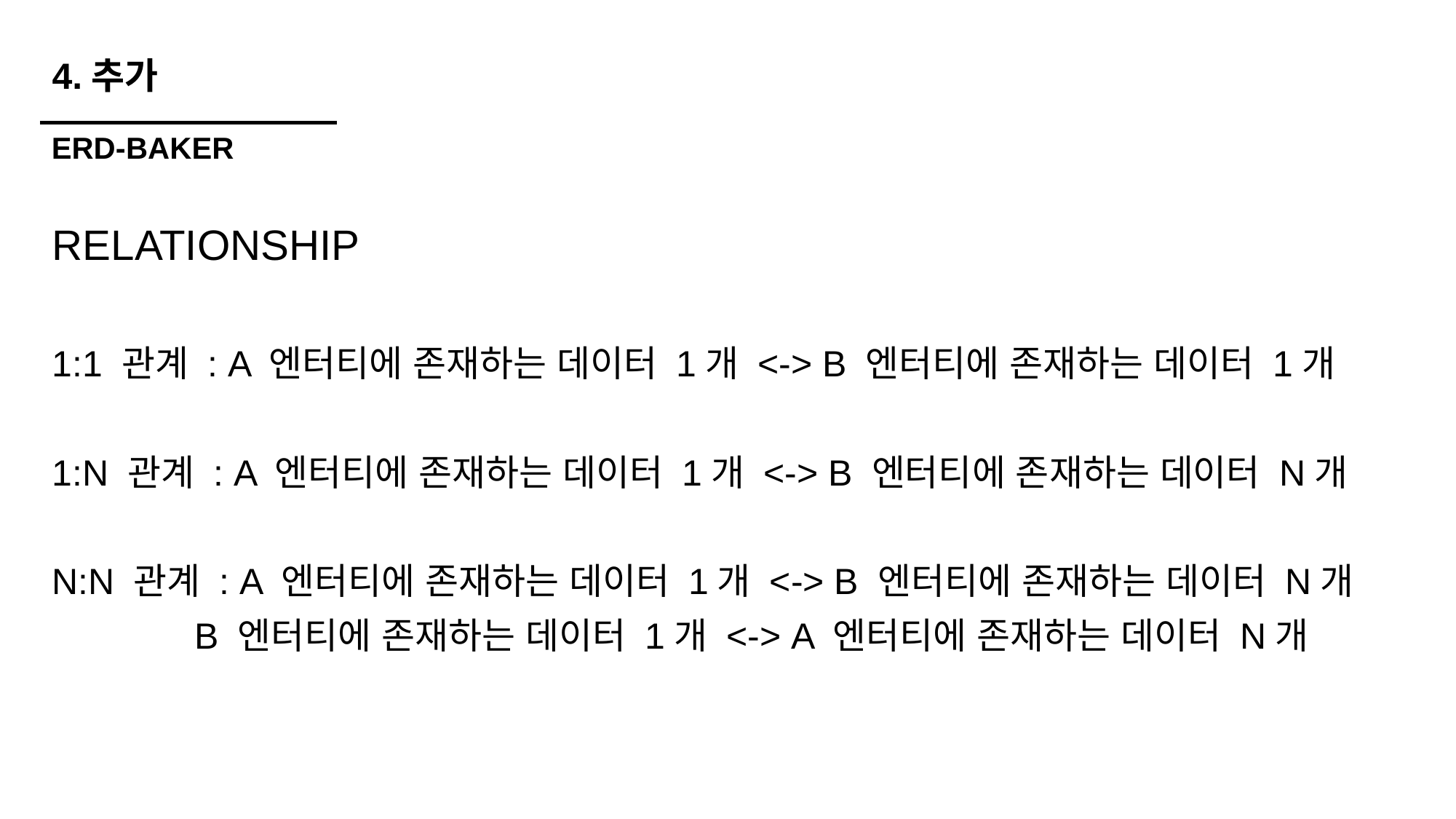

# 4.추가
ERD-BAKER
RELATIONSHIP

1:1 관계 : A 엔터티에 존재하는 데이터 1개 <-> B 엔터티에 존재하는 데이터 1개

1:N 관계 : A 엔터티에 존재하는 데이터 1개 <-> B 엔터티에 존재하는 데이터 N개

N:N 관계 : A 엔터티에 존재하는 데이터 1개 <-> B 엔터티에 존재하는 데이터 N개
              B 엔터티에 존재하는 데이터 1개 <-> A 엔터티에 존재하는 데이터 N개